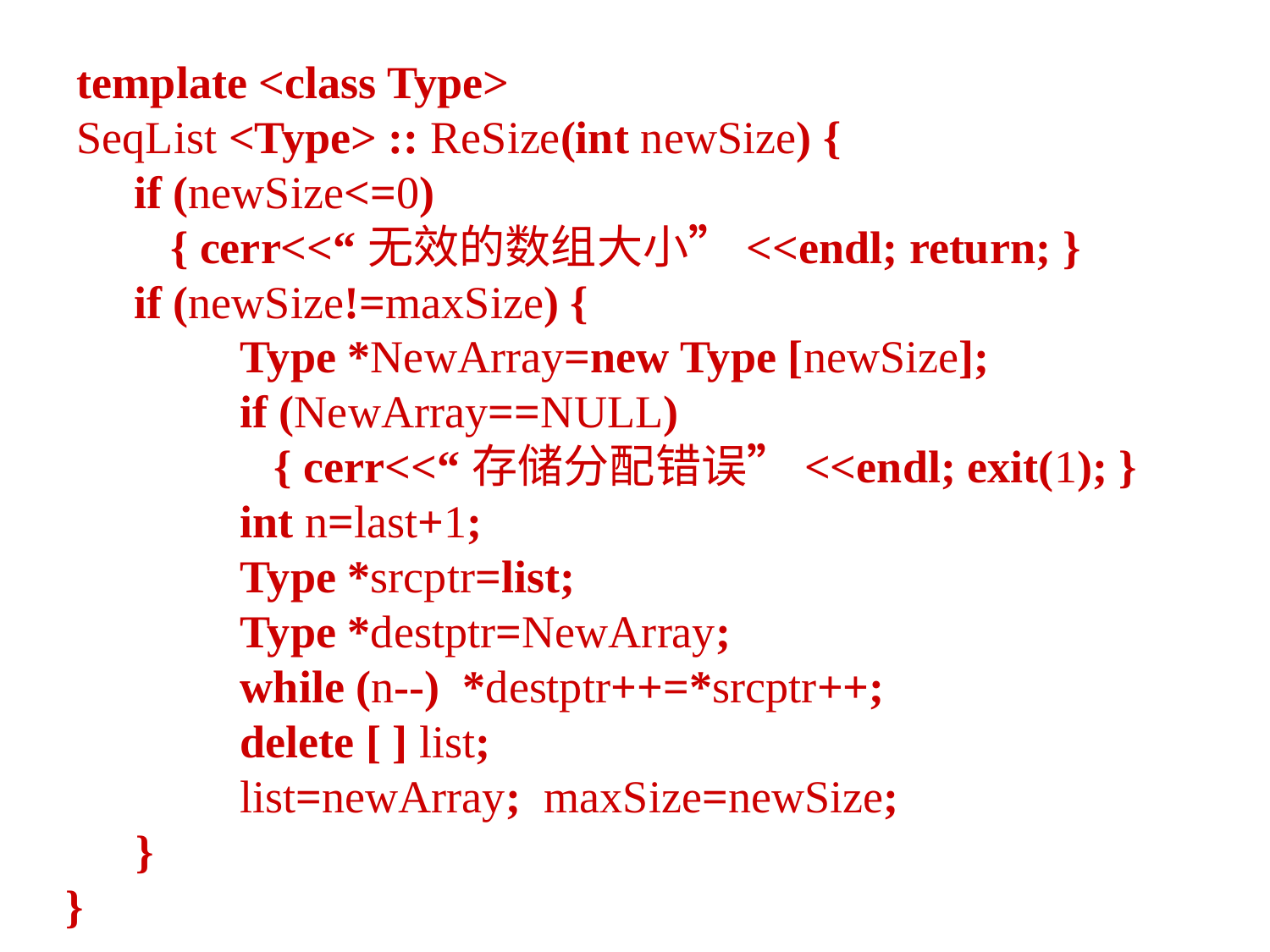

template <class Type>
 SeqList <Type> :: ReSize(int newSize) {
      if (newSize<=0)
	     { cerr<<“无效的数组大小”<<endl; return; }
      if (newSize!=maxSize) {
		Type *NewArray=new Type [newSize];
		if (NewArray==NULL)
		   { cerr<<“存储分配错误”<<endl; exit(1); }
		int n=last+1;
		Type *srcptr=list;
		Type *destptr=NewArray;
		while (n--)  *destptr++=*srcptr++;
		delete [ ] list;
		list=newArray;  maxSize=newSize;
	  }
}
53